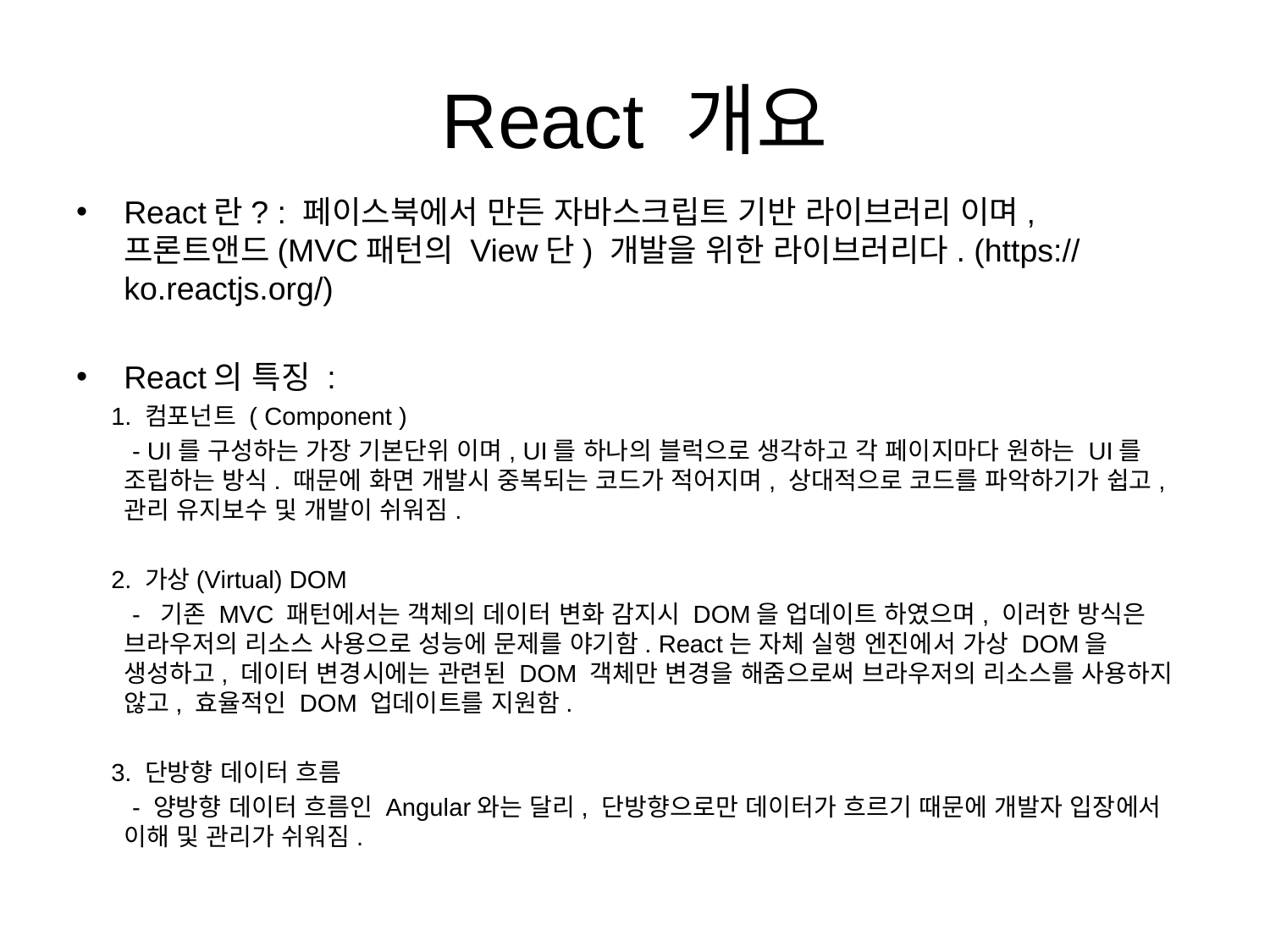

# React 개요
React란? : 페이스북에서 만든 자바스크립트 기반 라이브러리 이며, 프론트앤드(MVC패턴의 View단) 개발을 위한 라이브러리다. (https://ko.reactjs.org/)

React의 특징 :
     1. 컴포넌트 ( Component )
        - UI를 구성하는 가장 기본단위 이며, UI를 하나의 블럭으로 생각하고 각 페이지마다 원하는 UI를 조립하는 방식. 때문에 화면 개발시 중복되는 코드가 적어지며, 상대적으로 코드를 파악하기가 쉽고, 관리 유지보수 및 개발이 쉬워짐.

     2. 가상(Virtual) DOM
        -  기존 MVC 패턴에서는 객체의 데이터 변화 감지시 DOM을 업데이트 하였으며, 이러한 방식은 브라우저의 리소스 사용으로 성능에 문제를 야기함. React는 자체 실행 엔진에서 가상 DOM을 생성하고, 데이터 변경시에는 관련된 DOM 객체만 변경을 해줌으로써 브라우저의 리소스를 사용하지 않고, 효율적인 DOM 업데이트를 지원함.

     3. 단방향 데이터 흐름
        - 양방향 데이터 흐름인 Angular와는 달리, 단방향으로만 데이터가 흐르기 때문에 개발자 입장에서 이해 및 관리가 쉬워짐.